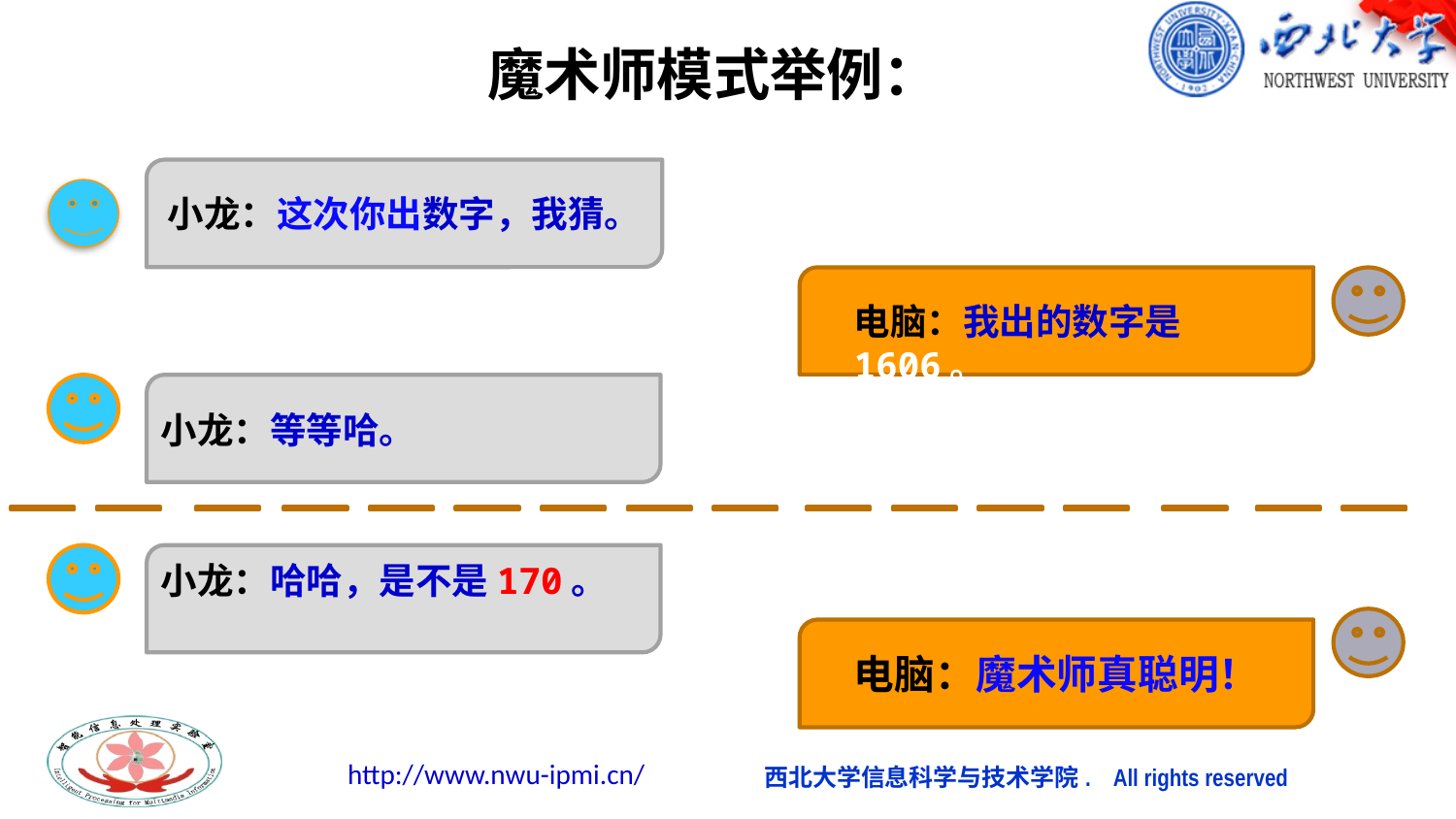

魔术师模式举例：
小龙：这次你出数字，我猜。

电脑：我出的数字是1606。

小龙：等等哈。

小龙：哈哈，是不是170。

电脑：魔术师真聪明！